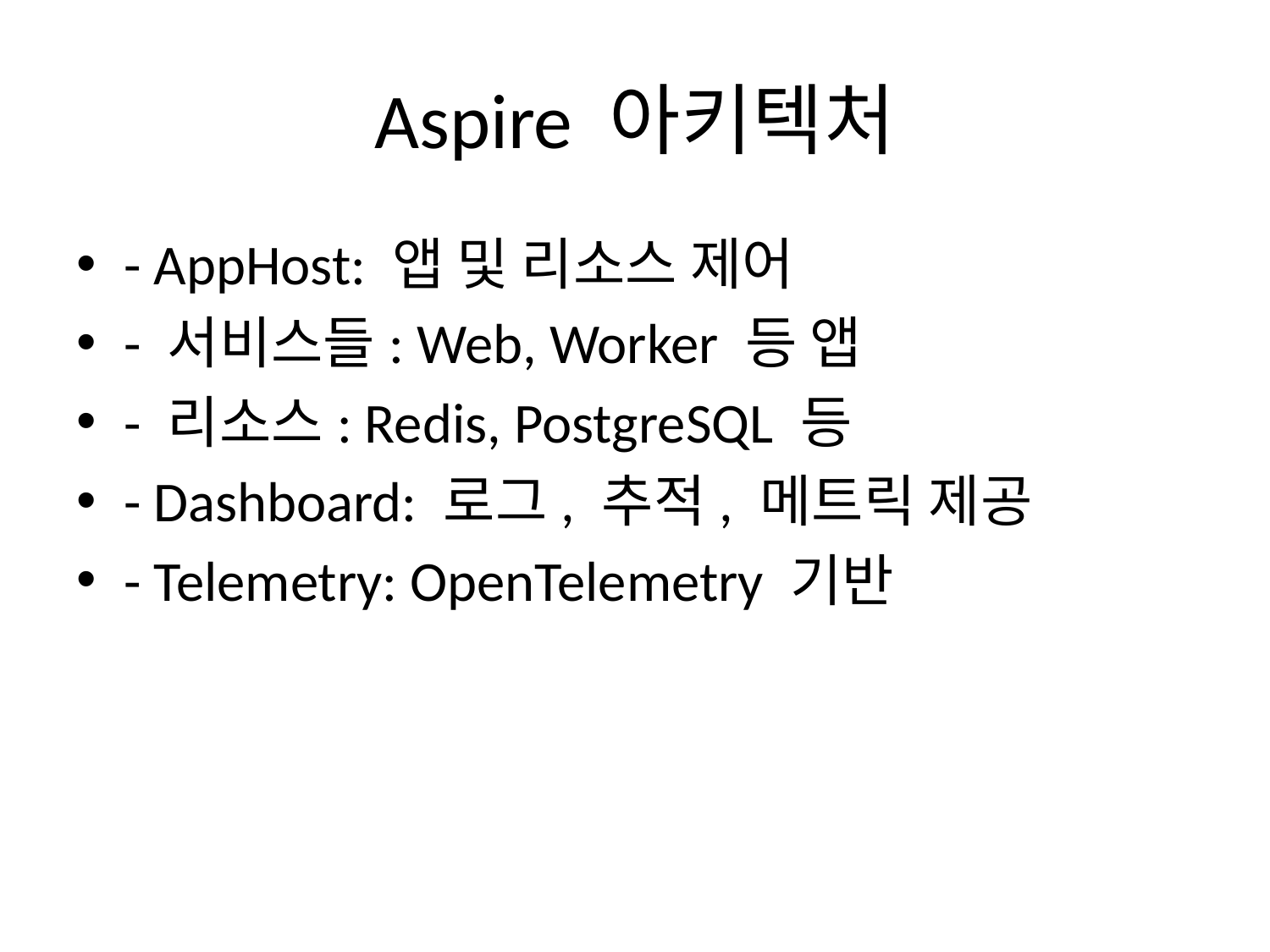

# Aspire 아키텍처
- AppHost: 앱 및 리소스 제어
- 서비스들: Web, Worker 등 앱
- 리소스: Redis, PostgreSQL 등
- Dashboard: 로그, 추적, 메트릭 제공
- Telemetry: OpenTelemetry 기반